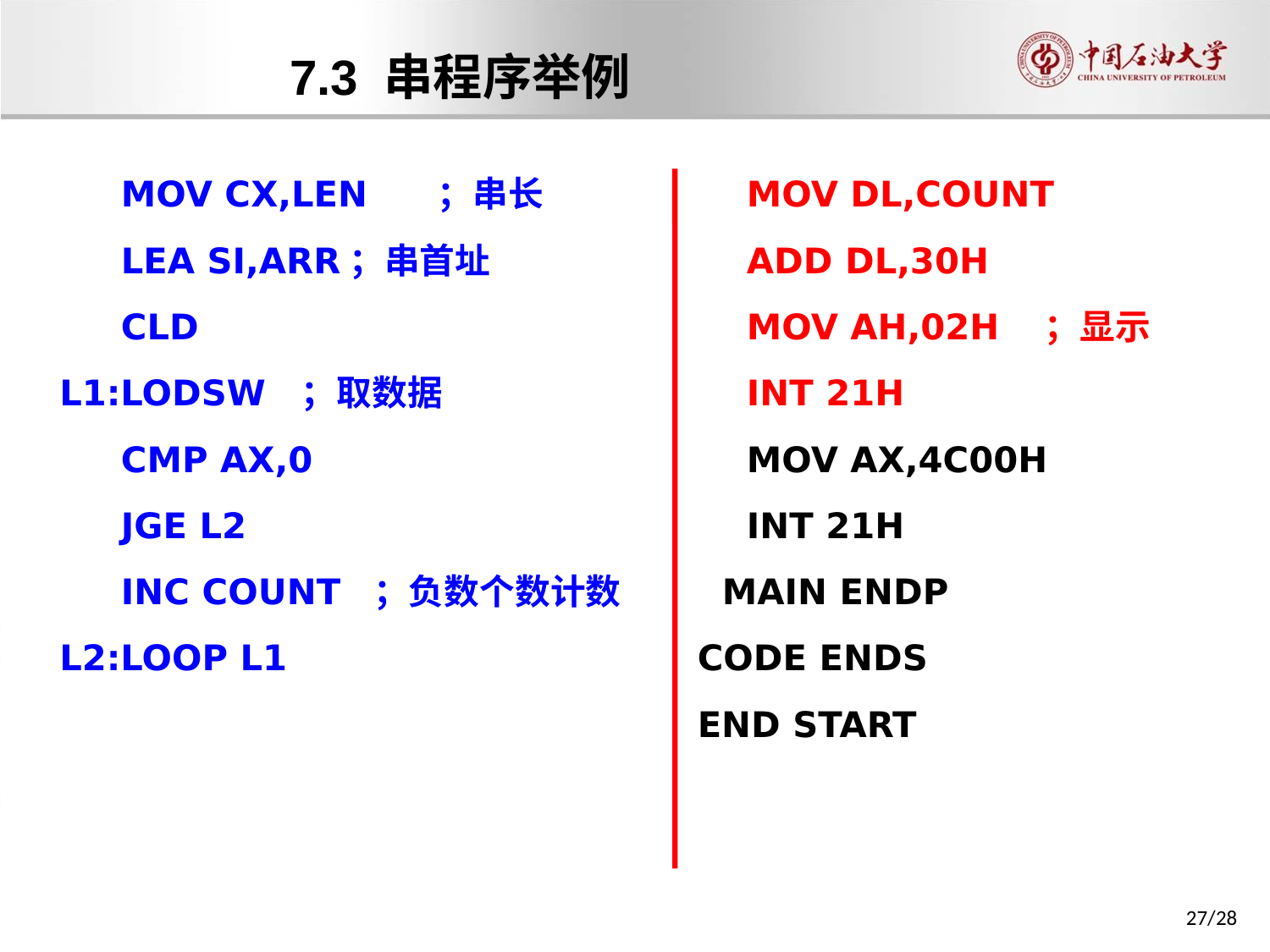

7.3 串程序举例

      MOV CX,LEN     ；串长
      LEA SI,ARR；串首址
      CLD
 L1:LODSW	；取数据
      CMP AX,0
      JGE L2
      INC COUNT  ；负数个数计数
 L2:LOOP L1

    MOV DL,COUNT
    ADD DL,30H
    MOV AH,02H   ；显示
    INT 21H
    MOV AX,4C00H
    INT 21H
  MAIN ENDP
CODE ENDS
END START

27/28